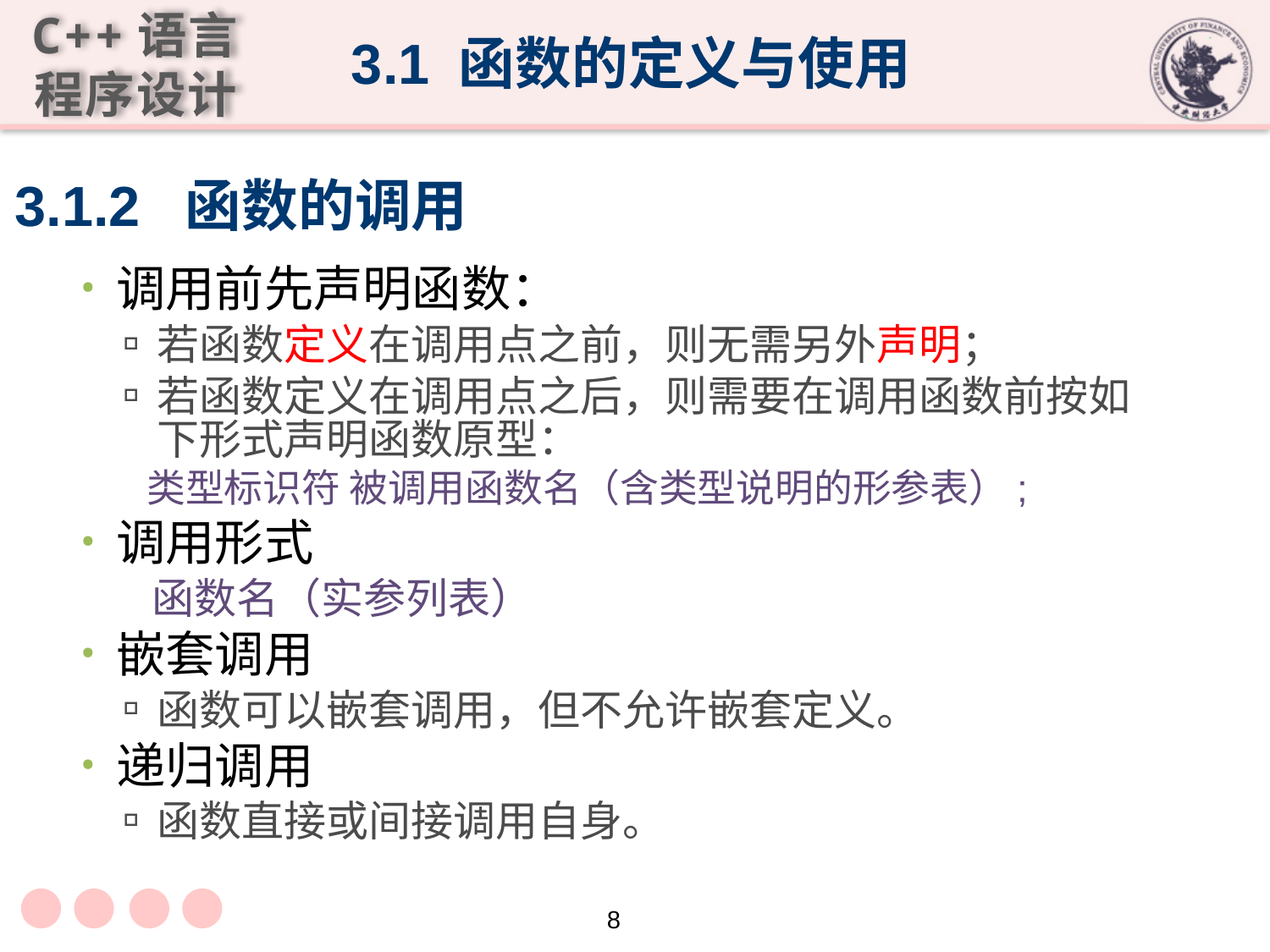

3.1 函数的定义与使用
# 3.1.2  函数的调用
调用前先声明函数：
若函数定义在调用点之前，则无需另外声明；
若函数定义在调用点之后，则需要在调用函数前按如下形式声明函数原型：
  类型标识符 被调用函数名（含类型说明的形参表）;
调用形式
  函数名（实参列表）
嵌套调用
函数可以嵌套调用，但不允许嵌套定义。
递归调用
函数直接或间接调用自身。
8